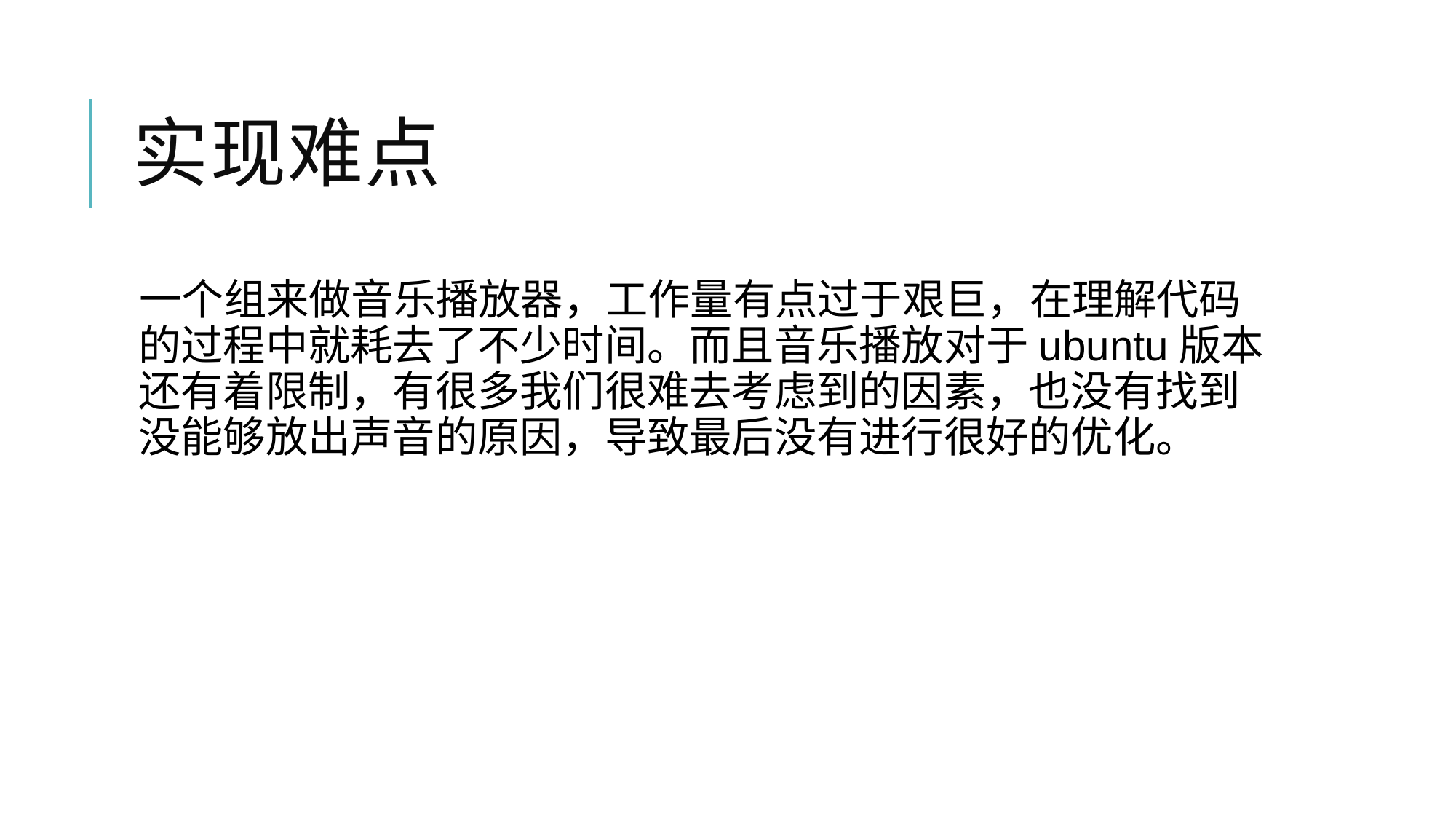

# 实现难点
一个组来做音乐播放器，工作量有点过于艰巨，在理解代码的过程中就耗去了不少时间。而且音乐播放对于ubuntu版本还有着限制，有很多我们很难去考虑到的因素，也没有找到没能够放出声音的原因，导致最后没有进行很好的优化。